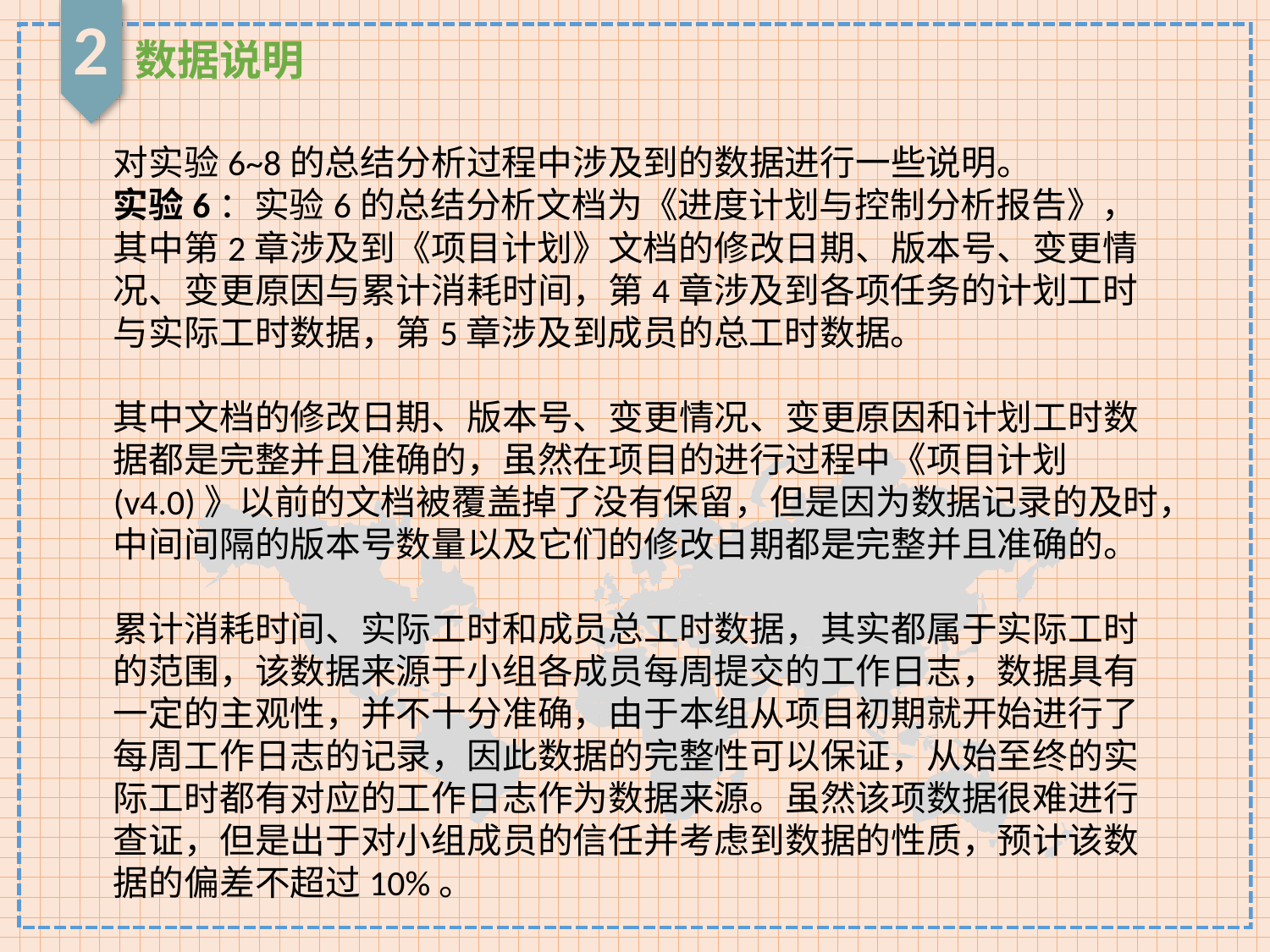

2
数据说明
对实验6~8的总结分析过程中涉及到的数据进行一些说明。
实验6：实验6的总结分析文档为《进度计划与控制分析报告》，其中第2章涉及到《项目计划》文档的修改日期、版本号、变更情况、变更原因与累计消耗时间，第4章涉及到各项任务的计划工时与实际工时数据，第5章涉及到成员的总工时数据。

其中文档的修改日期、版本号、变更情况、变更原因和计划工时数据都是完整并且准确的，虽然在项目的进行过程中《项目计划(v4.0)》以前的文档被覆盖掉了没有保留，但是因为数据记录的及时，中间间隔的版本号数量以及它们的修改日期都是完整并且准确的。

累计消耗时间、实际工时和成员总工时数据，其实都属于实际工时的范围，该数据来源于小组各成员每周提交的工作日志，数据具有一定的主观性，并不十分准确，由于本组从项目初期就开始进行了每周工作日志的记录，因此数据的完整性可以保证，从始至终的实际工时都有对应的工作日志作为数据来源。虽然该项数据很难进行查证，但是出于对小组成员的信任并考虑到数据的性质，预计该数据的偏差不超过10%。